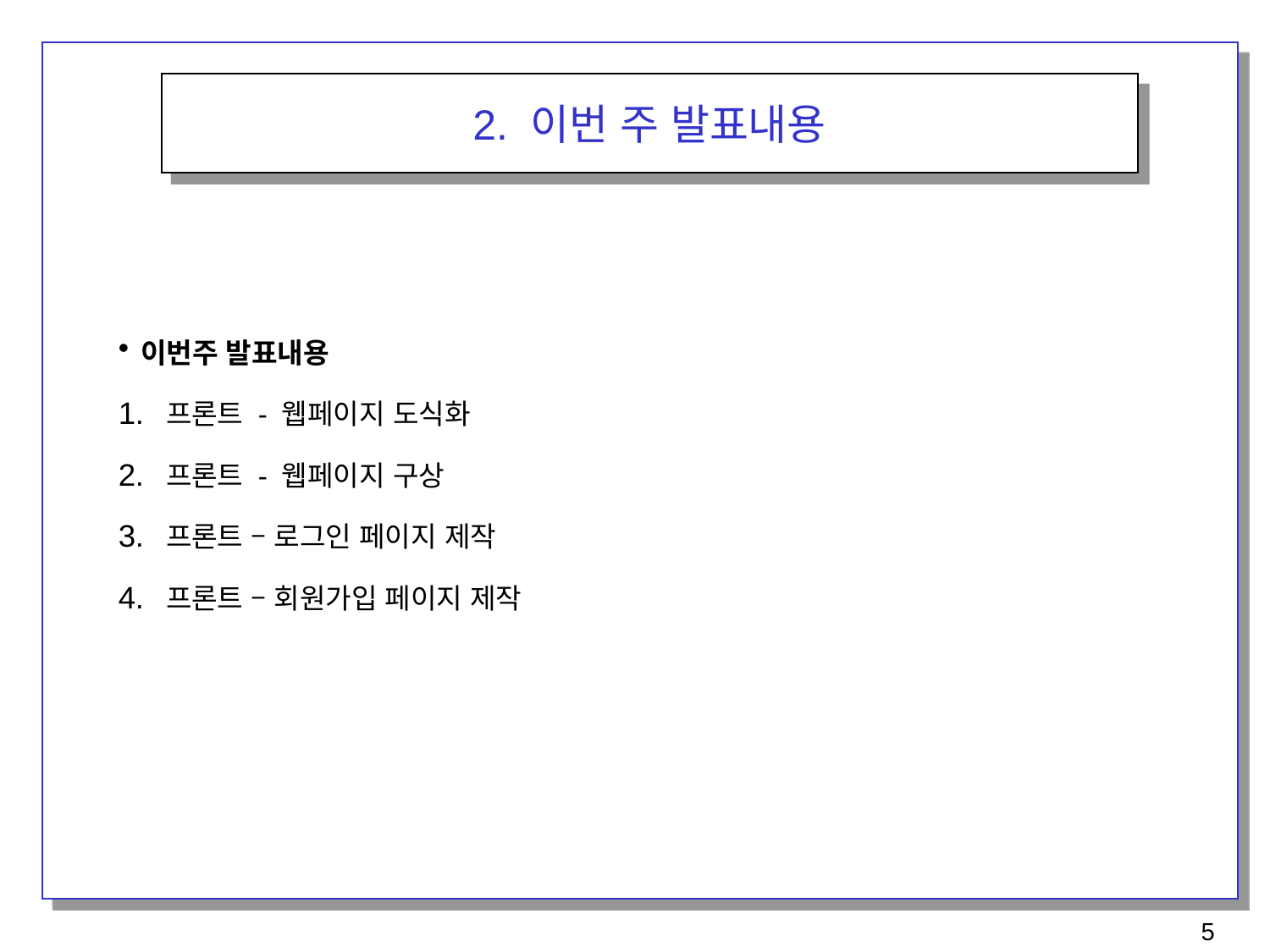

2. 이번 주 발표내용
이번주 발표내용
프론트 - 웹페이지 도식화
프론트 - 웹페이지 구상
프론트 – 로그인 페이지 제작
프론트 – 회원가입 페이지 제작
5